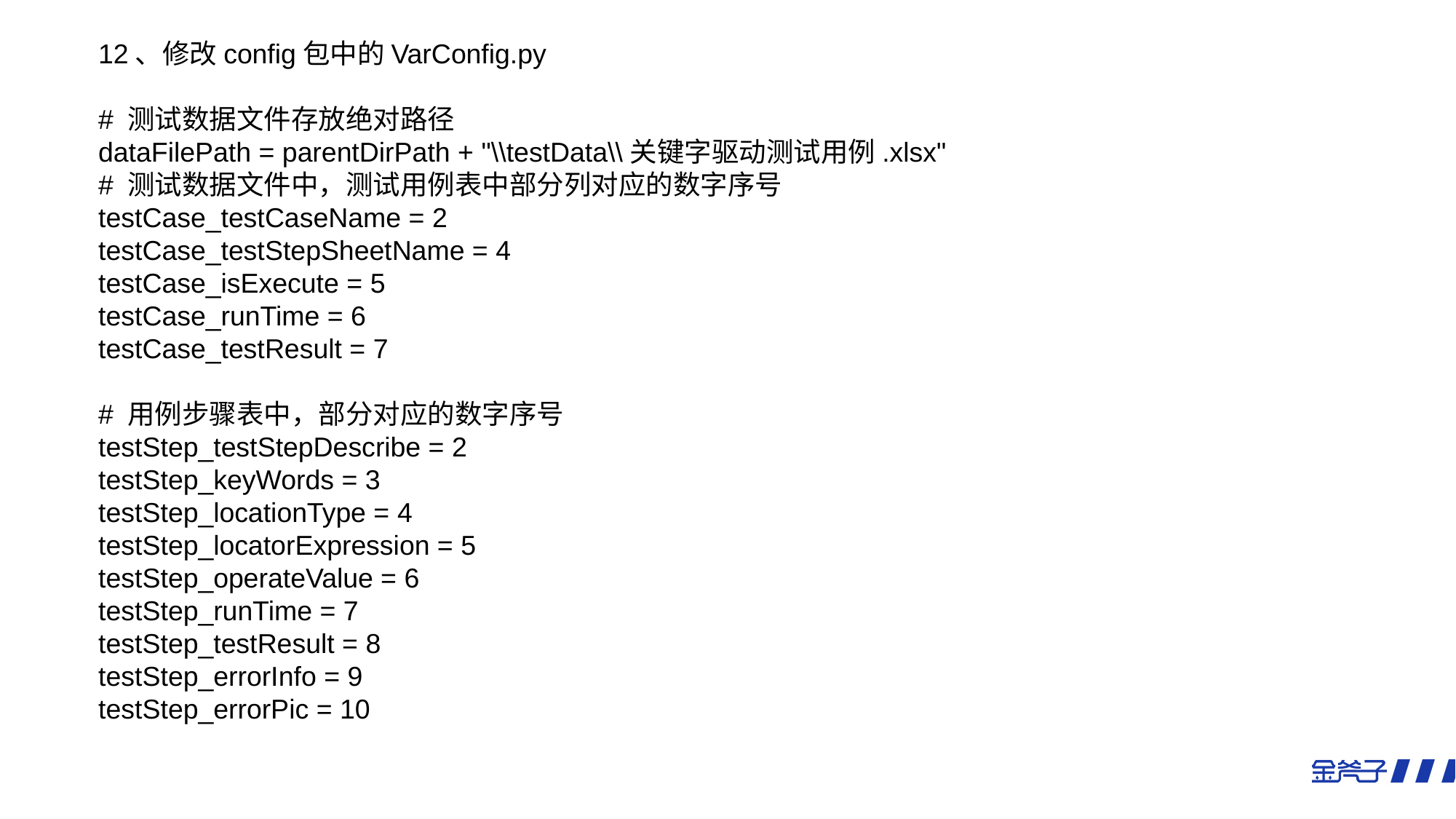

12、修改config包中的VarConfig.py

# 测试数据文件存放绝对路径
dataFilePath = parentDirPath + "\\testData\\关键字驱动测试用例.xlsx"
# 测试数据文件中，测试用例表中部分列对应的数字序号
testCase_testCaseName = 2
testCase_testStepSheetName = 4
testCase_isExecute = 5
testCase_runTime = 6
testCase_testResult = 7

# 用例步骤表中，部分对应的数字序号
testStep_testStepDescribe = 2
testStep_keyWords = 3
testStep_locationType = 4
testStep_locatorExpression = 5
testStep_operateValue = 6
testStep_runTime = 7
testStep_testResult = 8
testStep_errorInfo = 9
testStep_errorPic = 10